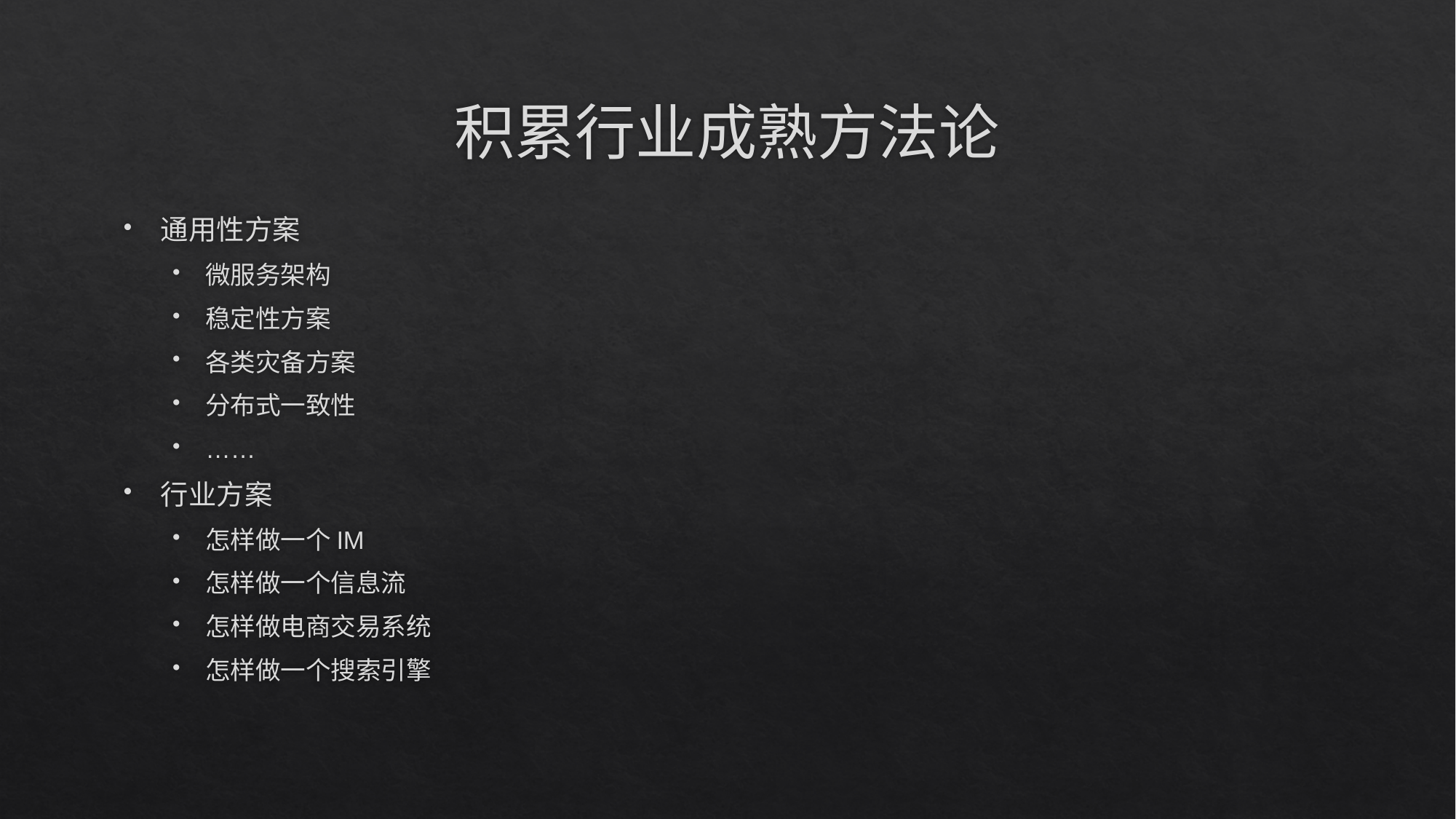

# 积累行业成熟方法论
通用性方案
微服务架构
稳定性方案
各类灾备方案
分布式一致性
……
行业方案
怎样做一个IM
怎样做一个信息流
怎样做电商交易系统
怎样做一个搜索引擎